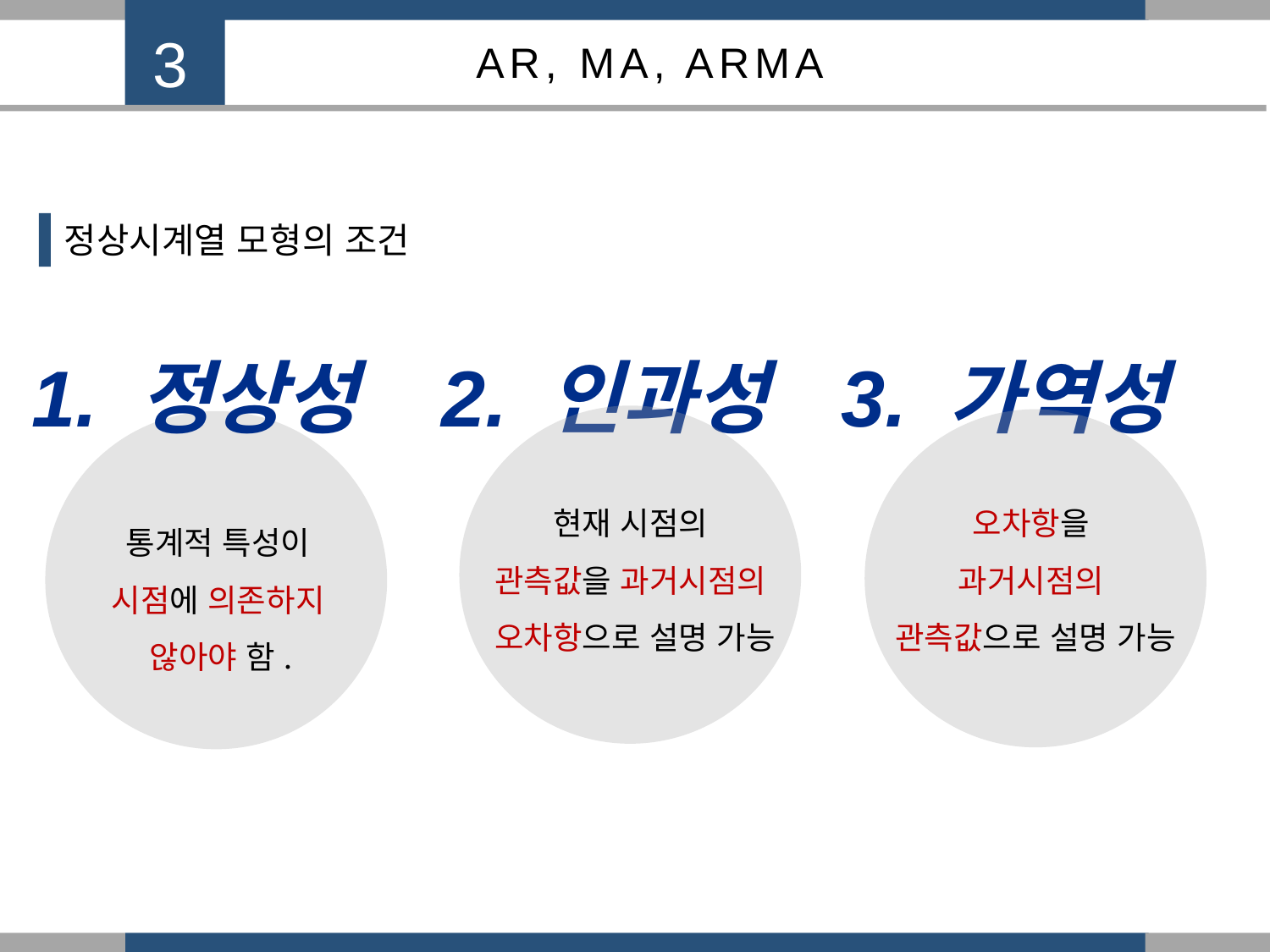

3
AR, MA, ARMA

정상시계열 모형의 조건

1. 정상성

2. 인과성

3. 가역성

현재 시점의
관측값을 과거시점의
오차항으로 설명 가능
오차항을
과거시점의
관측값으로 설명 가능
통계적 특성이
시점에 의존하지
 않아야 함.